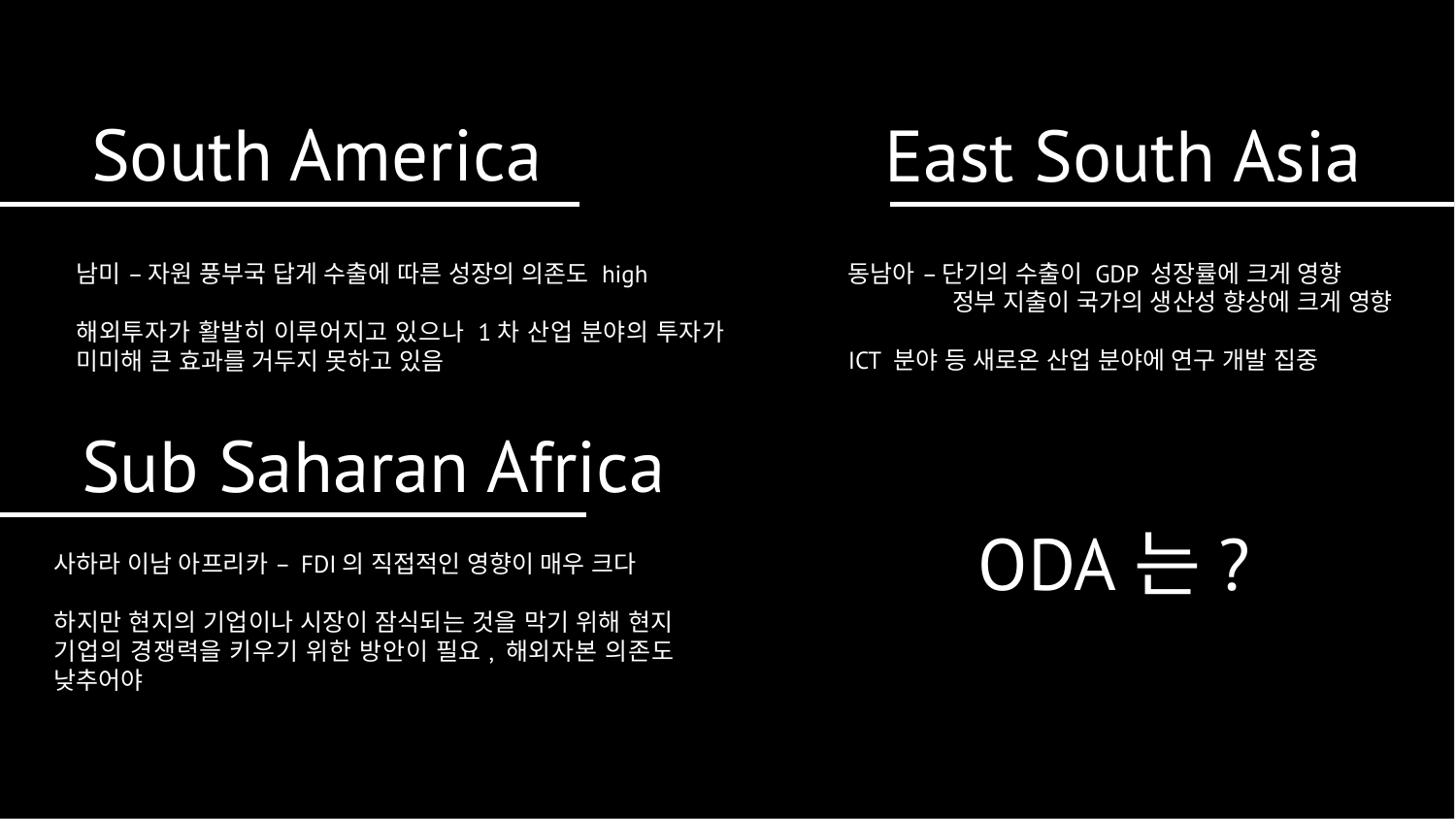

South America
East South Asia
동남아 – 단기의 수출이 GDP 성장률에 크게 영향
               정부 지출이 국가의 생산성 향상에 크게 영향

ICT 분야 등 새로온 산업 분야에 연구 개발 집중
남미 – 자원 풍부국 답게 수출에 따른 성장의 의존도 high

해외투자가 활발히 이루어지고 있으나 1차 산업 분야의 투자가 미미해 큰 효과를 거두지 못하고 있음
Sub Saharan Africa
ODA는?
사하라 이남 아프리카 – FDI의 직접적인 영향이 매우 크다

하지만 현지의 기업이나 시장이 잠식되는 것을 막기 위해 현지 기업의 경쟁력을 키우기 위한 방안이 필요, 해외자본 의존도 낮추어야